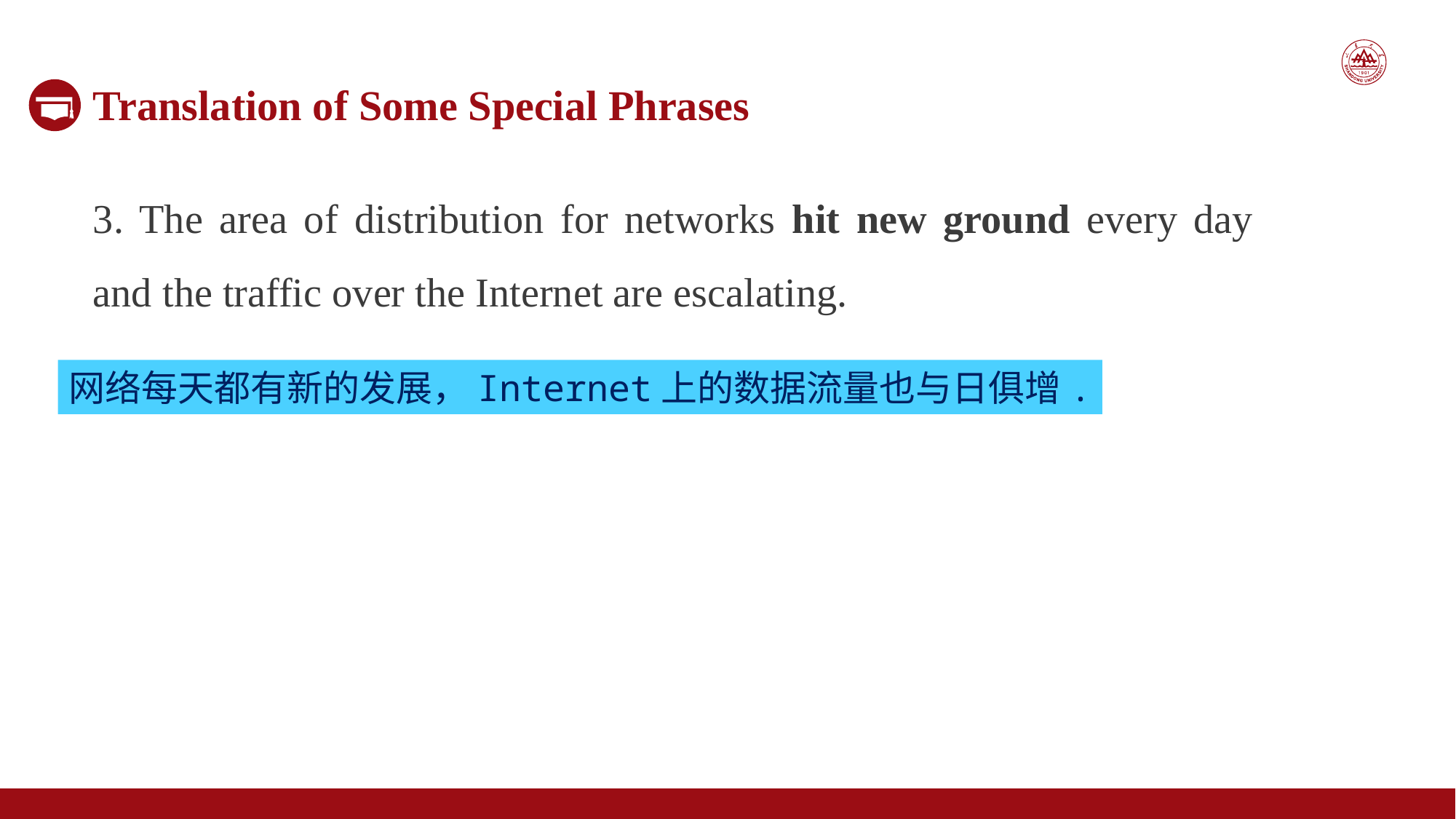

Translation of Some Special Phrases
3. The area of distribution for networks hit new ground every day and the traffic over the Internet are escalating.

网络每天都有新的发展，Internet上的数据流量也与日俱增.